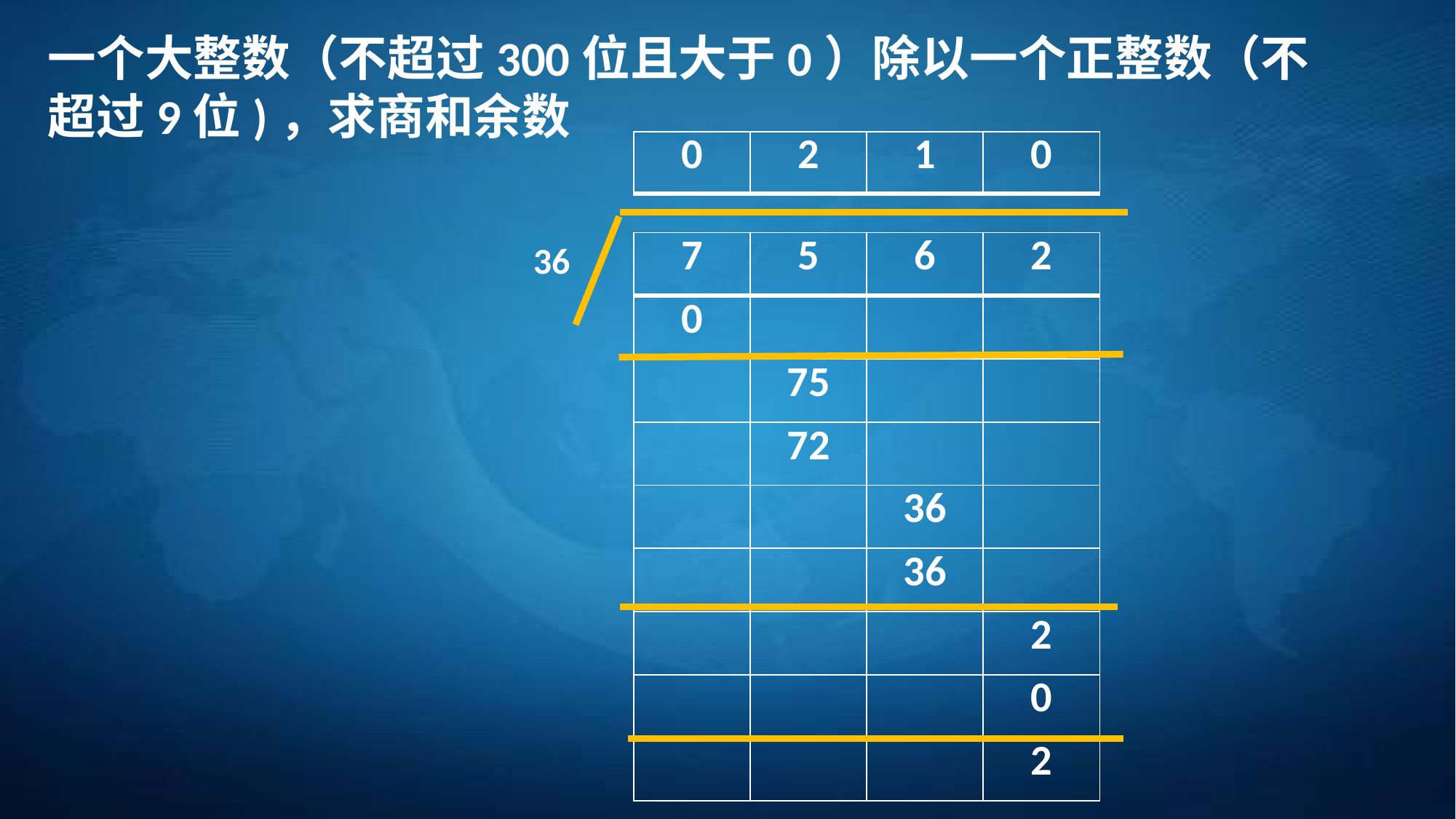

一个大整数（不超过300位且大于0）除以一个正整数（不超过9位)，求商和余数
| 0 | 2 | 1 | 0 |
| --- | --- | --- | --- |
36
| 7 | 5 | 6 | 2 |
| --- | --- | --- | --- |
| 0 |  |  |  |
|  | 75 |  |  |
|  | 72 |  |  |
|  |  | 36 |  |
|  |  | 36 |  |
|  |  |  | 2 |
|  |  |  | 0 |
|  |  |  | 2 |